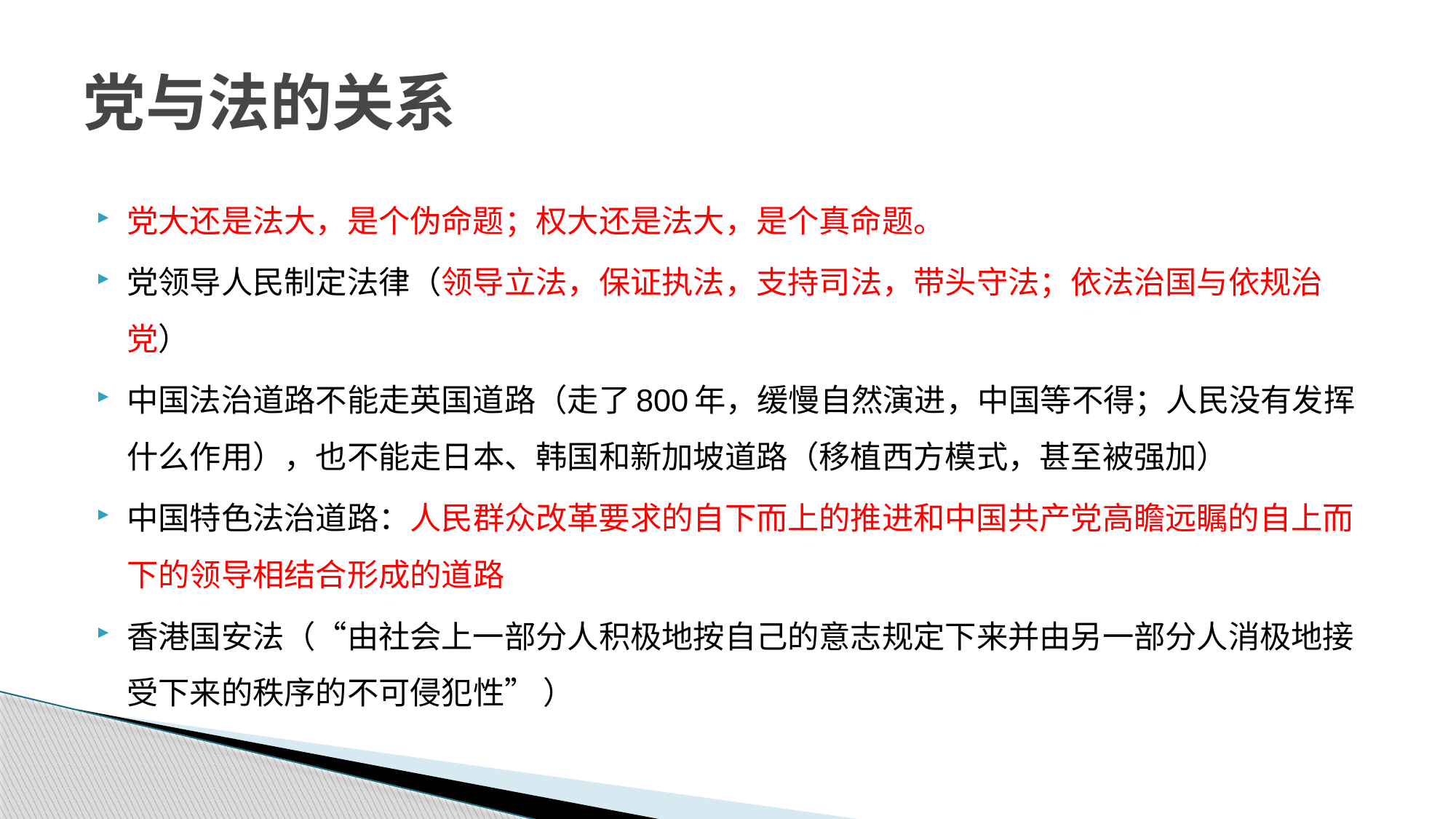

# 党与法的关系
党大还是法大，是个伪命题；权大还是法大，是个真命题。
党领导人民制定法律（领导立法，保证执法，支持司法，带头守法；依法治国与依规治党）
中国法治道路不能走英国道路（走了800年，缓慢自然演进，中国等不得；人民没有发挥什么作用），也不能走日本、韩国和新加坡道路（移植西方模式，甚至被强加）
中国特色法治道路：人民群众改革要求的自下而上的推进和中国共产党高瞻远瞩的自上而下的领导相结合形成的道路
香港国安法（“由社会上一部分人积极地按自己的意志规定下来并由另一部分人消极地接受下来的秩序的不可侵犯性” ）